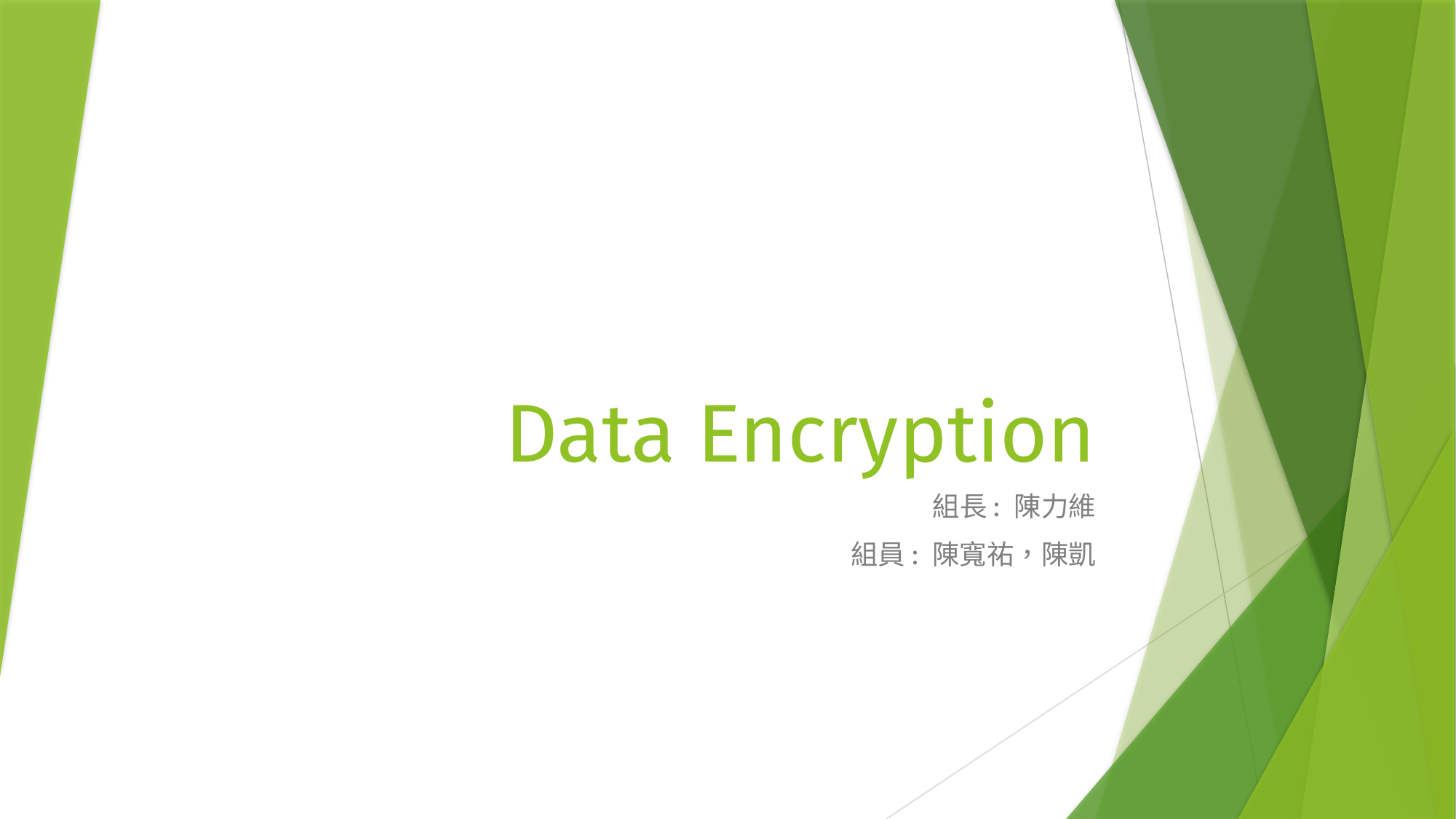

# Data Encryption
組長: 陳力維
組員: 陳寬祐，陳凱